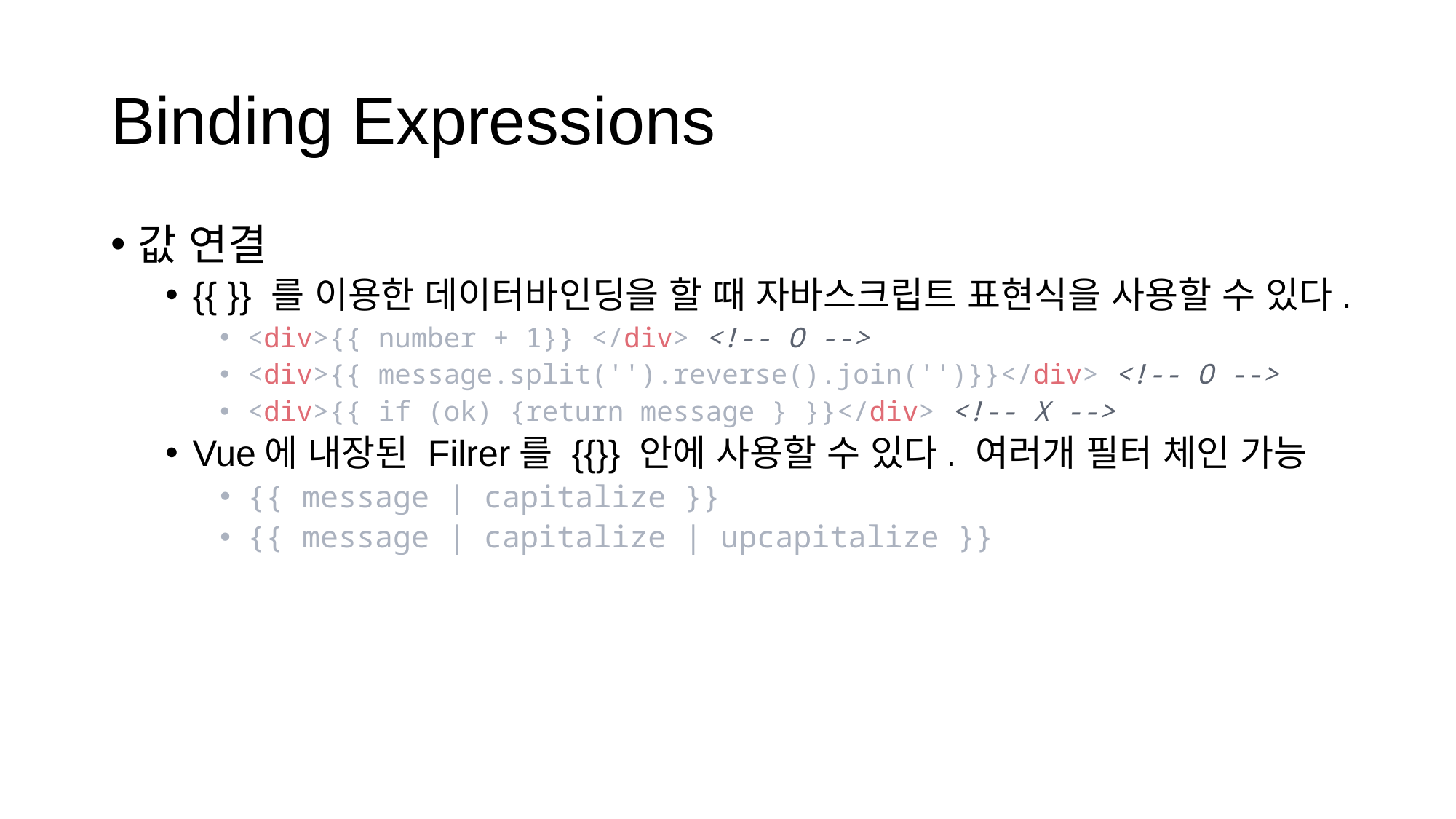

# Binding Expressions
값 연결
{{ }} 를 이용한 데이터바인딩을 할 때 자바스크립트 표현식을 사용할 수 있다.
<div>{{ number + 1}} </div> <!-- O -->
<div>{{ message.split('').reverse().join('')}}</div> <!-- O -->
<div>{{ if (ok) {return message } }}</div> <!-- X -->
Vue에 내장된 Filrer를 {{}} 안에 사용할 수 있다. 여러개 필터 체인 가능
{{ message | capitalize }}
{{ message | capitalize | upcapitalize }}